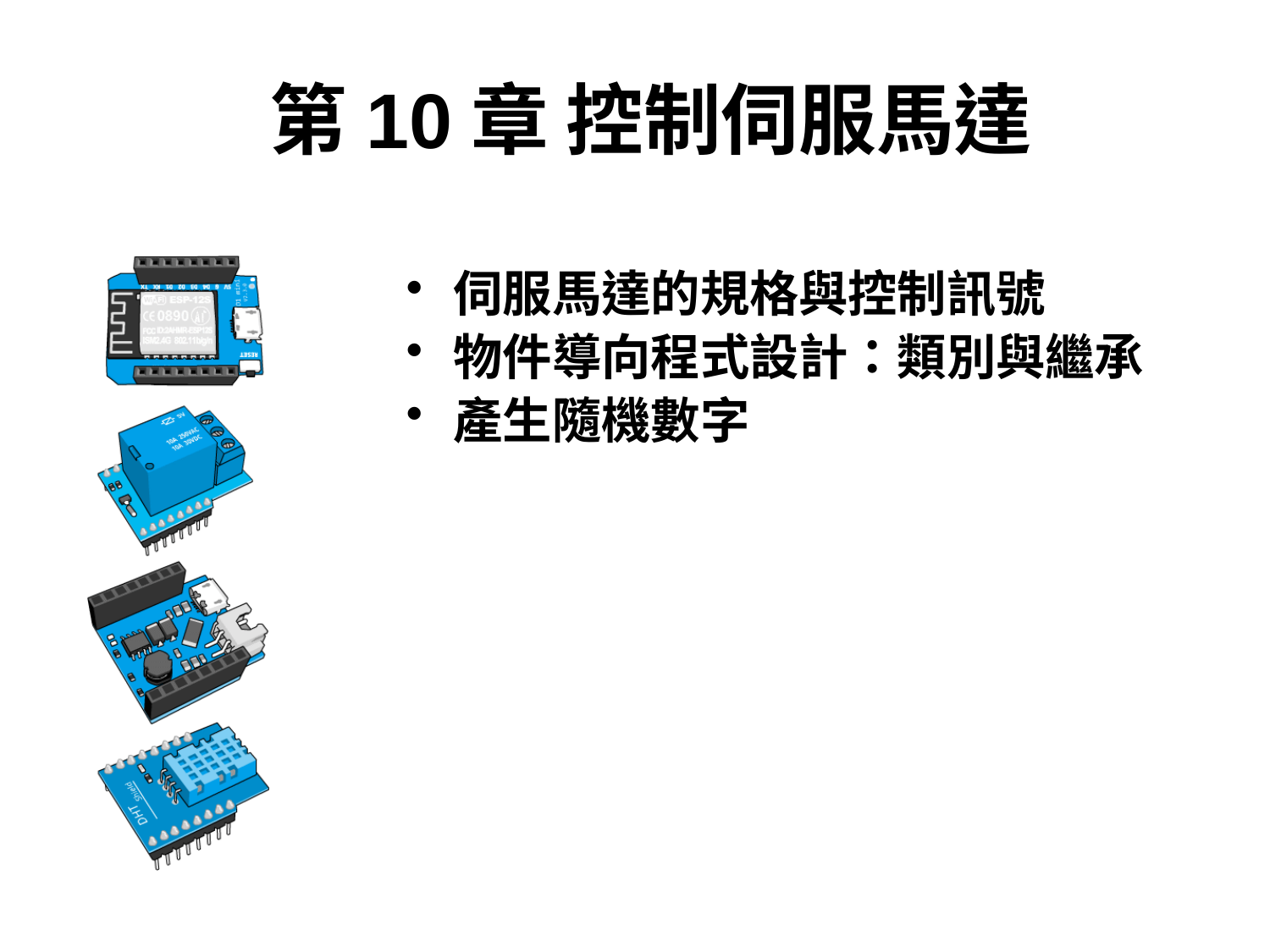

# 第10章 控制伺服馬達
伺服馬達的規格與控制訊號
物件導向程式設計：類別與繼承
產生隨機數字